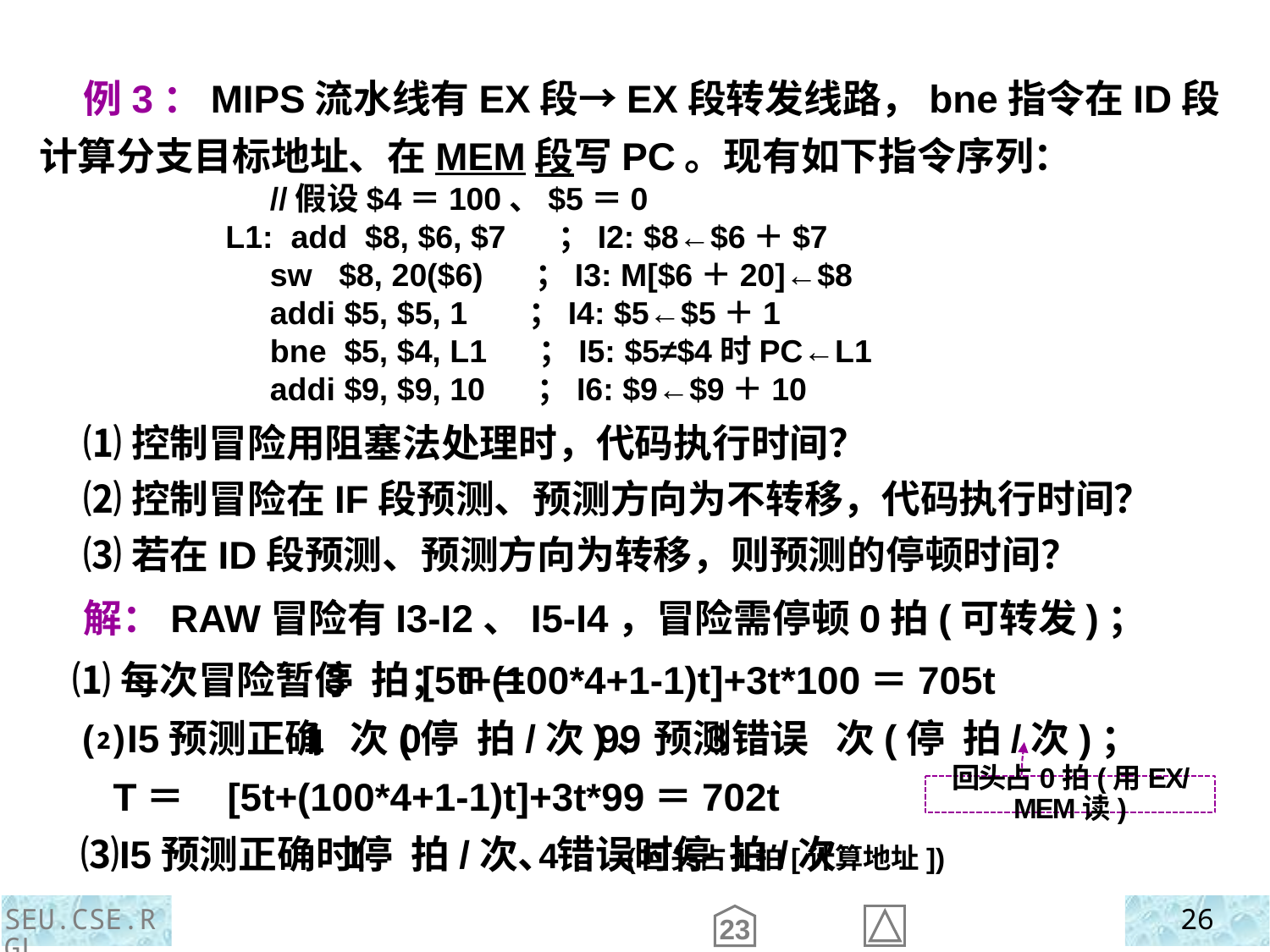

例3：MIPS流水线有EX段→EX段转发线路，bne指令在ID段计算分支目标地址、在MEM段写PC。现有如下指令序列：
                          //假设$4＝100、$5＝0
                     L1:  add  $8, $6, $7     ；I2: $8←$6＋$7
                          sw   $8, 20($6)     ；I3: M[$6＋20]←$8
                          addi $5, $5, 1      ；I4: $5←$5＋1
                          bne  $5, $4, L1     ；I5: $5≠$4时PC←L1
                          addi $9, $9, 10     ；I6: $9←$9＋10
     ⑴控制冒险用阻塞法处理时，代码执行时间？
     ⑵控制冒险在IF段预测、预测方向为不转移，代码执行时间？
     ⑶若在ID段预测、预测方向为转移，则预测的停顿时间？
    解：RAW冒险有I3-I2、I5-I4，冒险需停顿0拍(可转发)；
    ⑴每次冒险暂停  拍；T＝
    ⑵I5预测正确   次(停  拍/次)、预测错误   次(停  拍/次)；
       T＝
    ⑶I5预测正确时停  拍/次、错误时停  拍/次
         3       [5t+(100*4+1-1)t]+3t*100＝705t
       1       0                  99      3
[5t+(100*4+1-1)t]+3t*99＝702t
           1                 4       (回头占1拍[计算地址])
回头占0拍(用EX/MEM读)
SEU.CSE.RGL
26
23